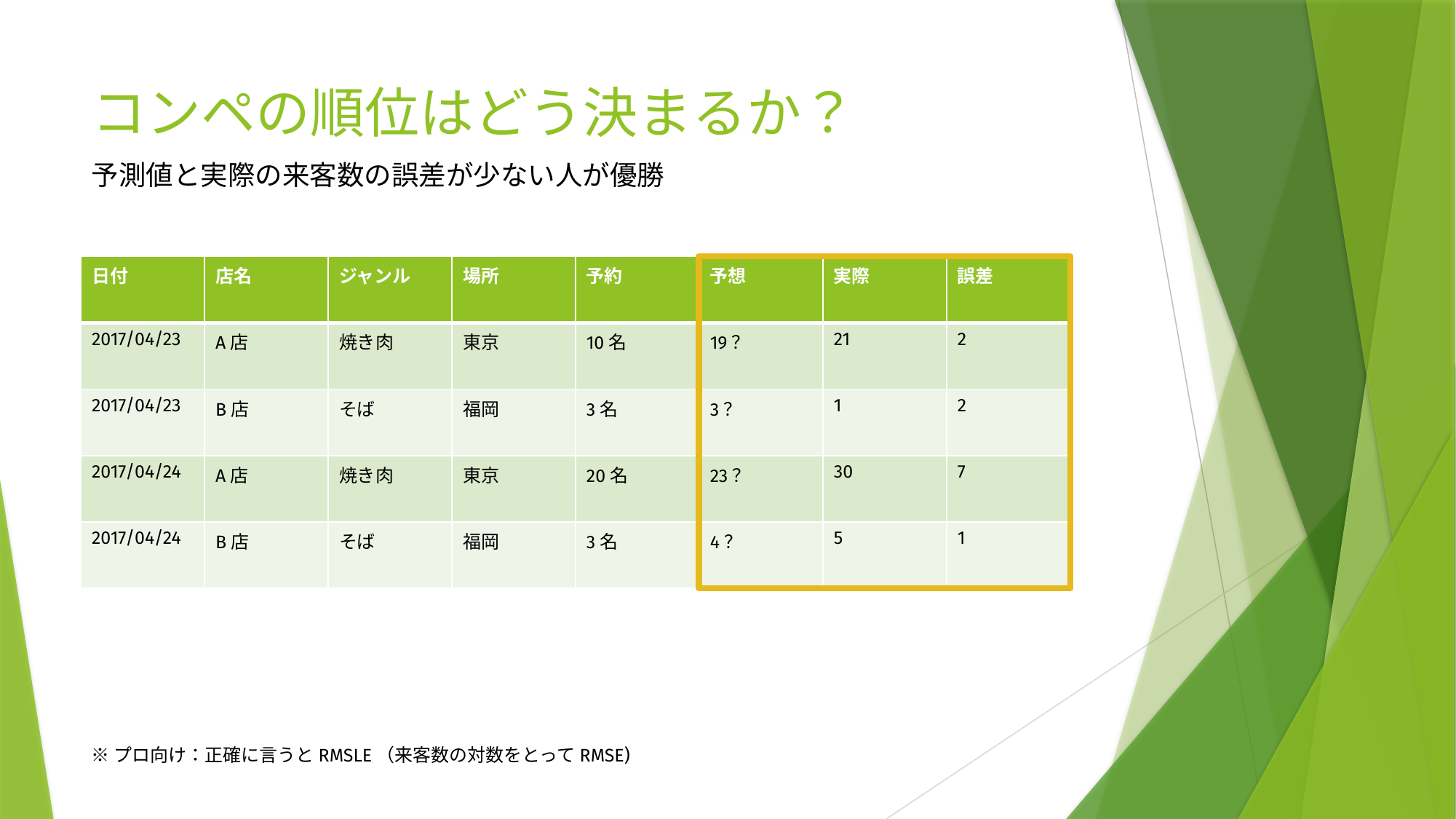

# コンペの順位はどう決まるか？
予測値と実際の来客数の誤差が少ない人が優勝
| 日付 | 店名 | ジャンル | 場所 | 予約 | 予想 | 実際 | 誤差 |
| --- | --- | --- | --- | --- | --- | --- | --- |
| 2017/04/23 | A店 | 焼き肉 | 東京 | 10名 | 19？ | 21 | 2 |
| 2017/04/23 | B店 | そば | 福岡 | 3名 | 3？ | 1 | 2 |
| 2017/04/24 | A店 | 焼き肉 | 東京 | 20名 | 23？ | 30 | 7 |
| 2017/04/24 | B店 | そば | 福岡 | 3名 | 4？ | 5 | 1 |

※プロ向け：正確に言うとRMSLE（来客数の対数をとってRMSE)